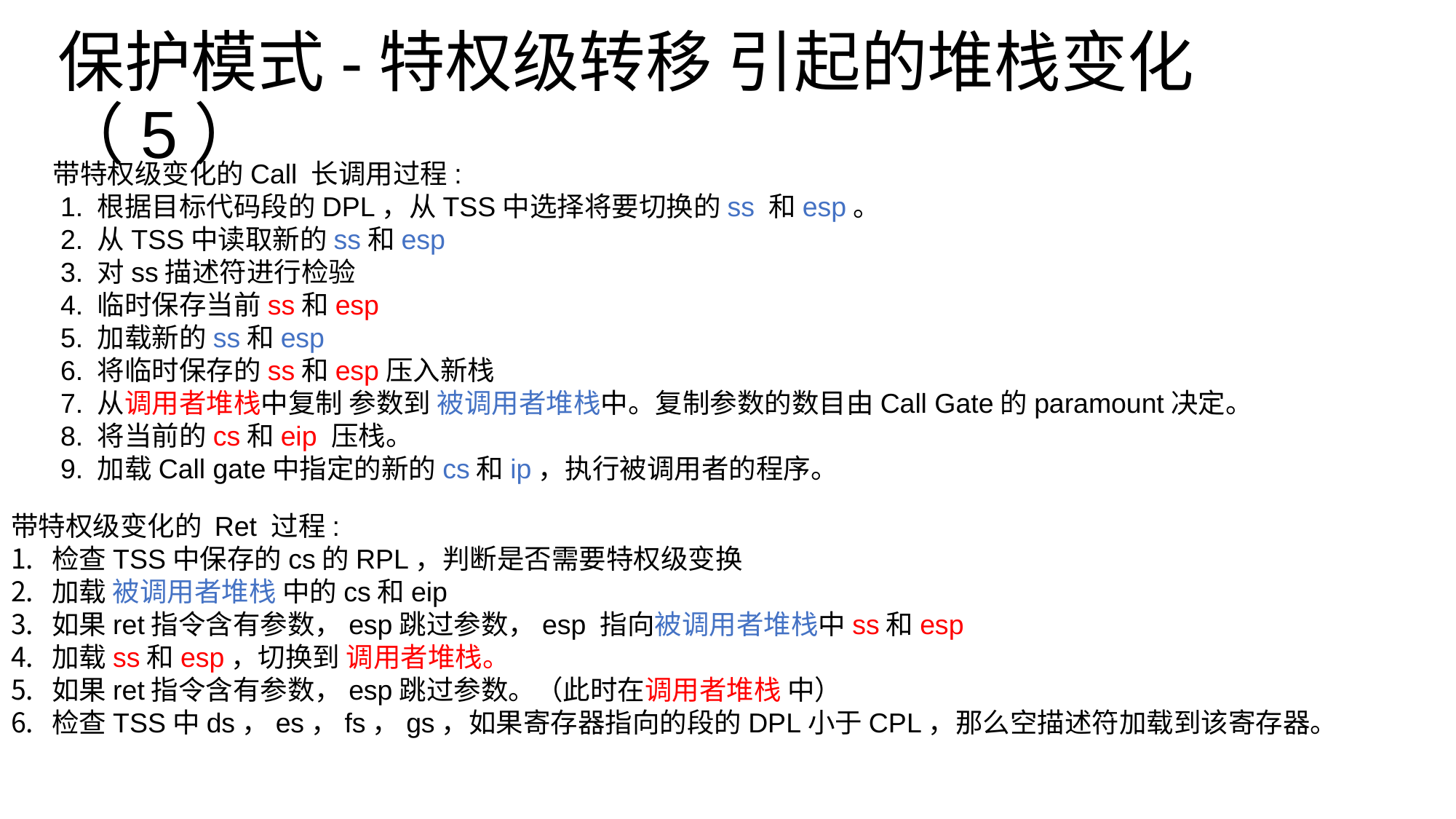

# 保护模式-特权级转移 引起的堆栈变化（5）
带特权级变化的Call 长调用过程:
 1. 根据目标代码段的DPL，从TSS中选择将要切换的ss 和esp。
 2. 从TSS中读取新的ss和esp
 3. 对ss描述符进行检验
 4. 临时保存当前ss和esp
 5. 加载新的ss和esp
 6. 将临时保存的ss和esp压入新栈
 7. 从调用者堆栈中复制 参数到 被调用者堆栈中。复制参数的数目由Call Gate的paramount决定。
 8. 将当前的cs和eip 压栈。
 9. 加载Call gate中指定的新的cs和ip，执行被调用者的程序。
带特权级变化的 Ret 过程:
检查TSS中保存的cs的RPL，判断是否需要特权级变换
加载 被调用者堆栈 中的cs和eip
如果ret指令含有参数，esp跳过参数，esp 指向被调用者堆栈中ss和esp
加载ss和esp，切换到 调用者堆栈。
如果ret指令含有参数，esp跳过参数。（此时在调用者堆栈 中）
检查TSS中ds，es，fs，gs，如果寄存器指向的段的DPL小于CPL，那么空描述符加载到该寄存器。